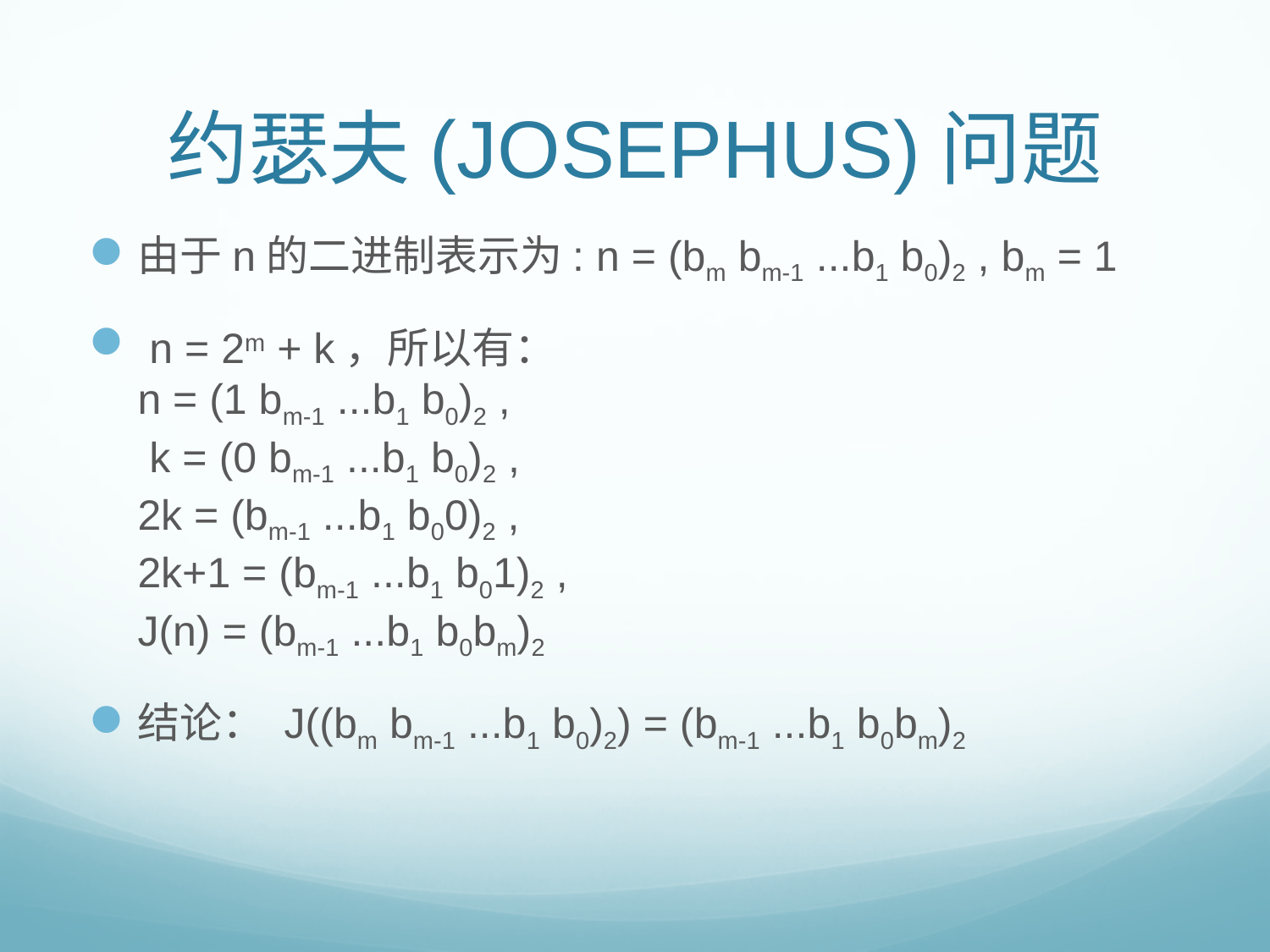

# 约瑟夫(JOSEPHUS)问题
由于n的二进制表示为: n = (bm bm-1 ...b1 b0)2 , bm = 1
 n = 2m + k，所以有：
n = (1 bm-1 ...b1 b0)2 ,
 k = (0 bm-1 ...b1 b0)2 ,
2k = (bm-1 ...b1 b00)2 ,
2k+1 = (bm-1 ...b1 b01)2 ,
J(n) = (bm-1 ...b1 b0bm)2
结论： J((bm bm-1 ...b1 b0)2) = (bm-1 ...b1 b0bm)2